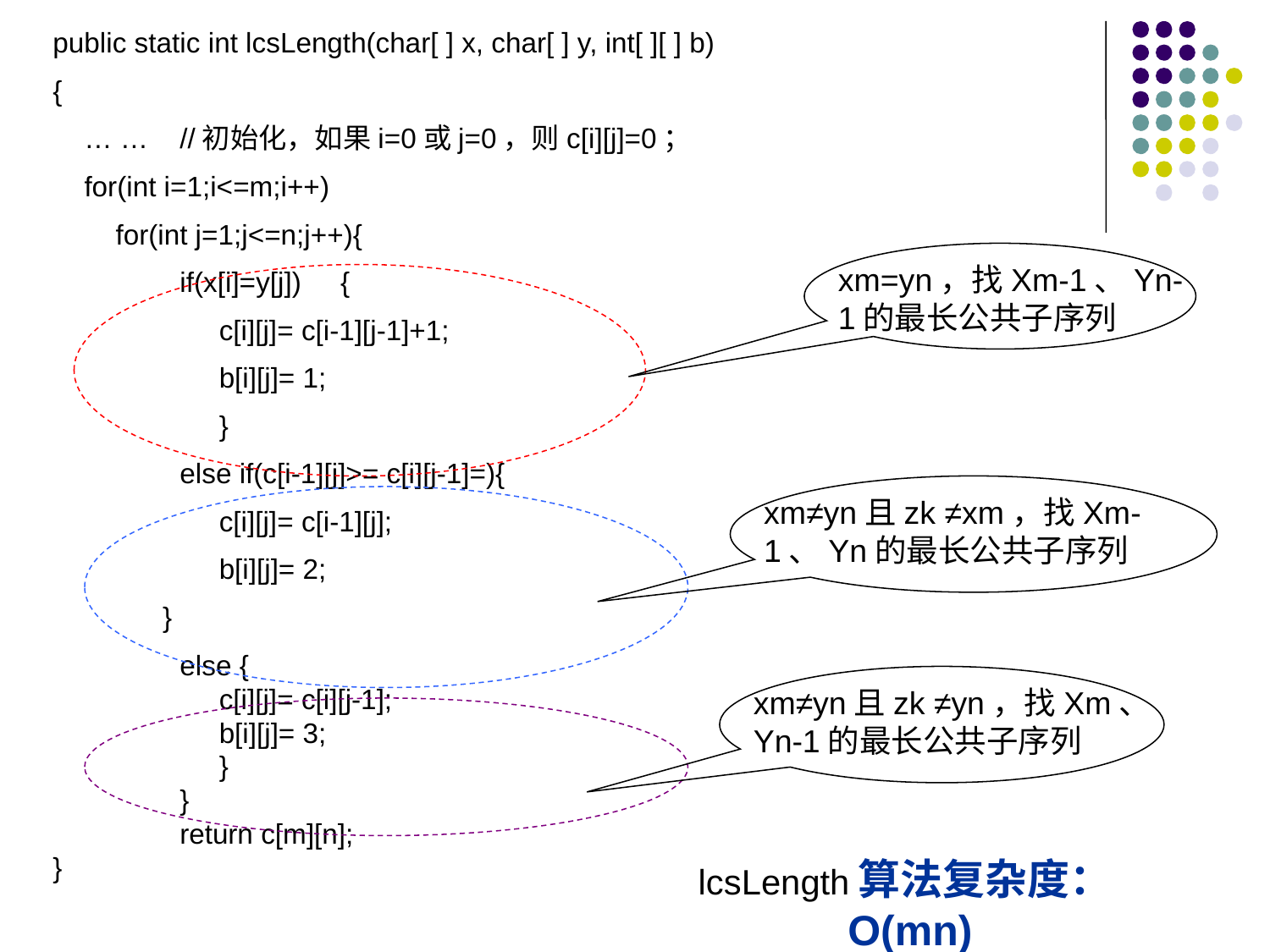

public static int lcsLength(char[ ] x, char[ ] y, int[ ][ ] b)
{
    … …	//初始化，如果i=0或j=0，则c[i][j]=0；
    for(int i=1;i<=m;i++)
        for(int j=1;j<=n;j++){
	if(x[i]=y[j])     {
	     c[i][j]= c[i-1][j-1]+1;
	     b[i][j]= 1;
	     }
	else if(c[i-1][j]>= c[i][j-1]=){
	     c[i][j]= c[i-1][j];
	     b[i][j]= 2;
              }
	else {
	     c[i][j]= c[i][j-1];
	     b[i][j]= 3;
	     }
	}
	return c[m][n];
}

xm=yn，找Xm-1、Yn-1的最长公共子序列

xm≠yn且zk ≠xm，找Xm-1、Yn的最长公共子序列

xm≠yn且zk ≠yn，找Xm、Yn-1的最长公共子序列

lcsLength算法复杂度：O(mn)